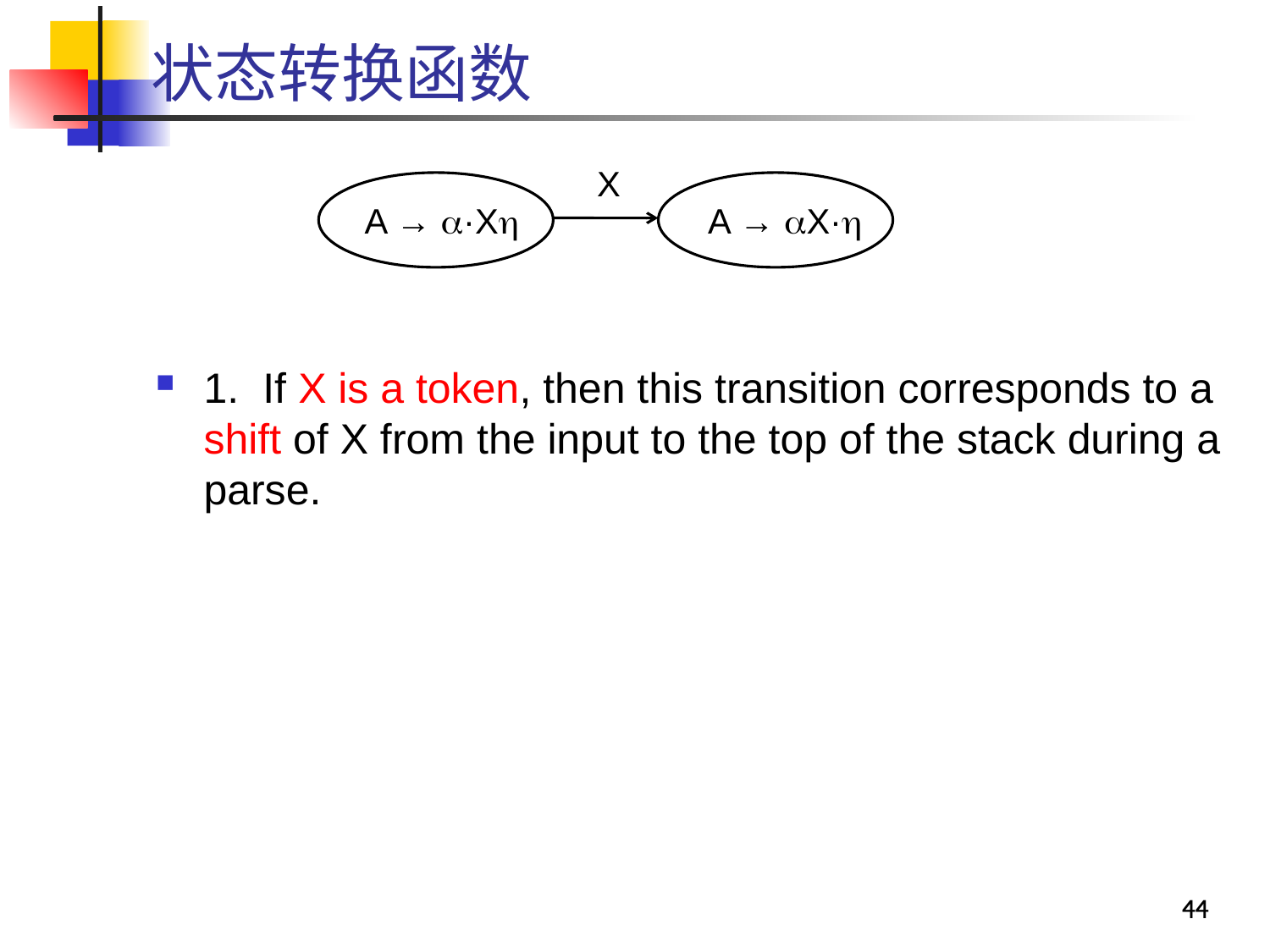

# 状态转换函数

1.  If X is a token, then this transition corresponds to a shift of X from the input to the top of the stack during a parse.

X

A → α·Xη
A → αX·η
44